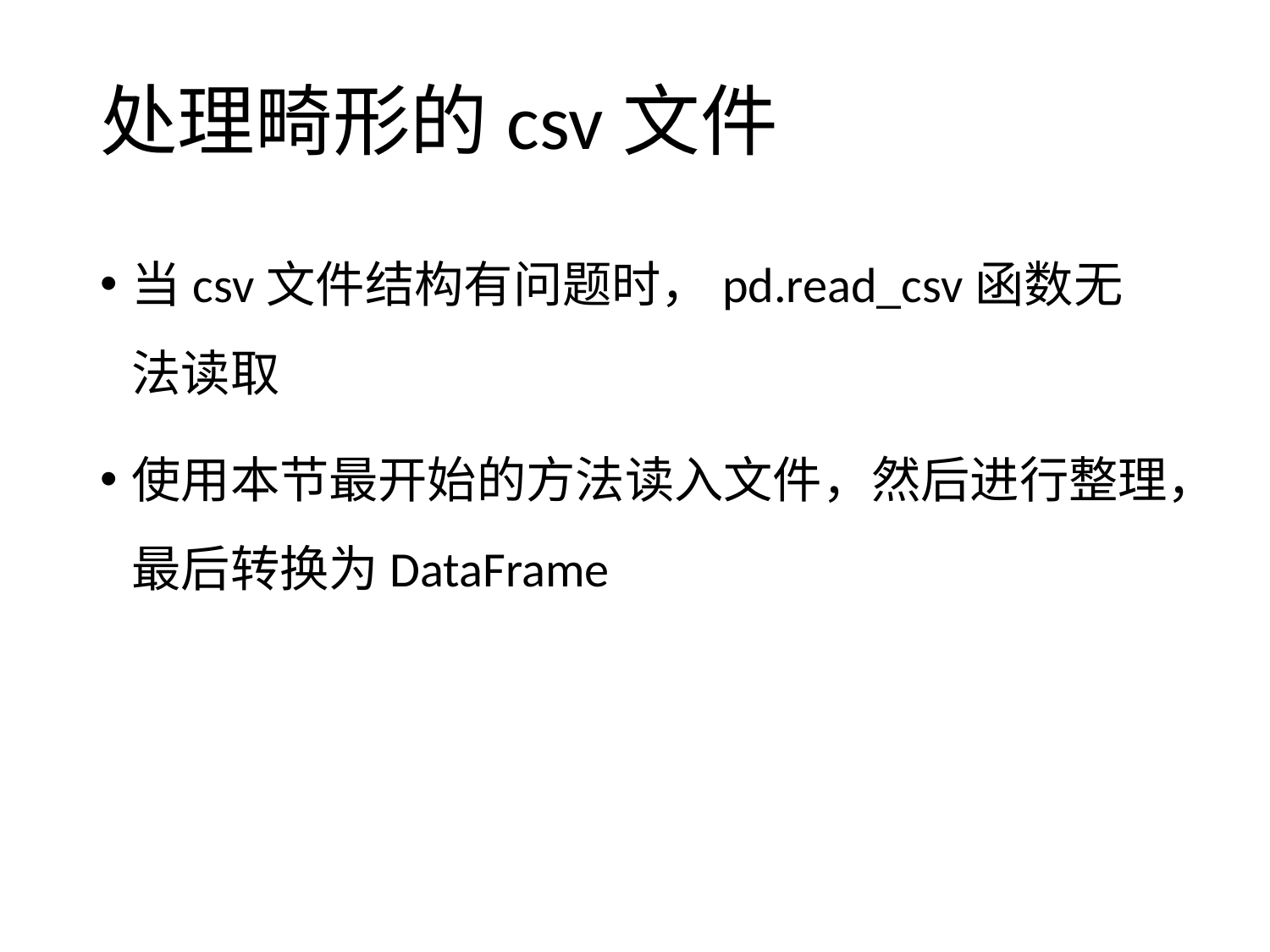

# 处理畸形的csv文件
当csv文件结构有问题时，pd.read_csv函数无法读取
使用本节最开始的方法读入文件，然后进行整理，最后转换为DataFrame